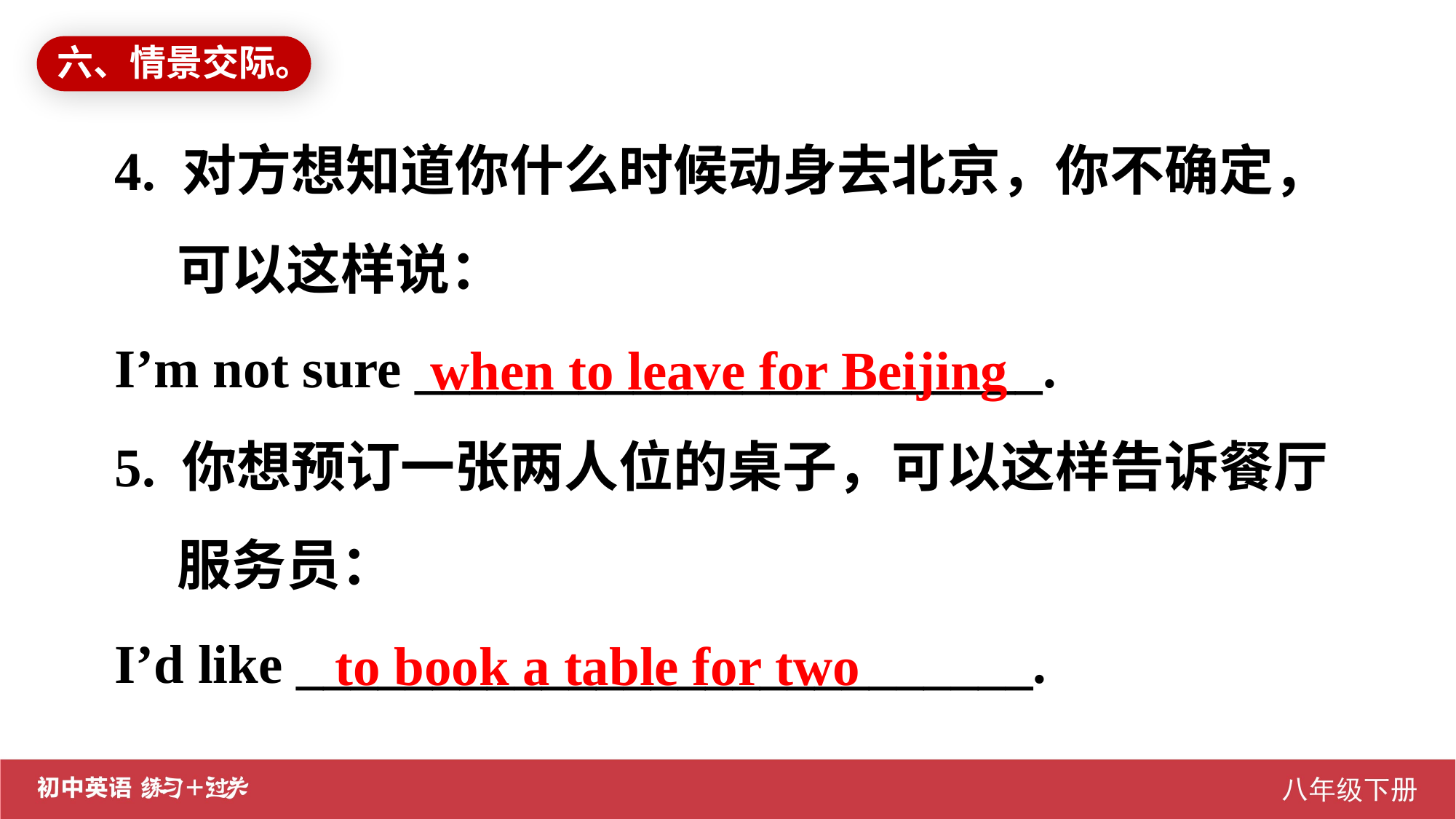

六、情景交际。

4. 对方想知道你什么时候动身去北京，你不确定，
    可以这样说：
I’m not sure _______________________.
5. 你想预订一张两人位的桌子，可以这样告诉餐厅
    服务员：
I’d like ___________________________.
                when to leave for Beijing

         to book a table for two